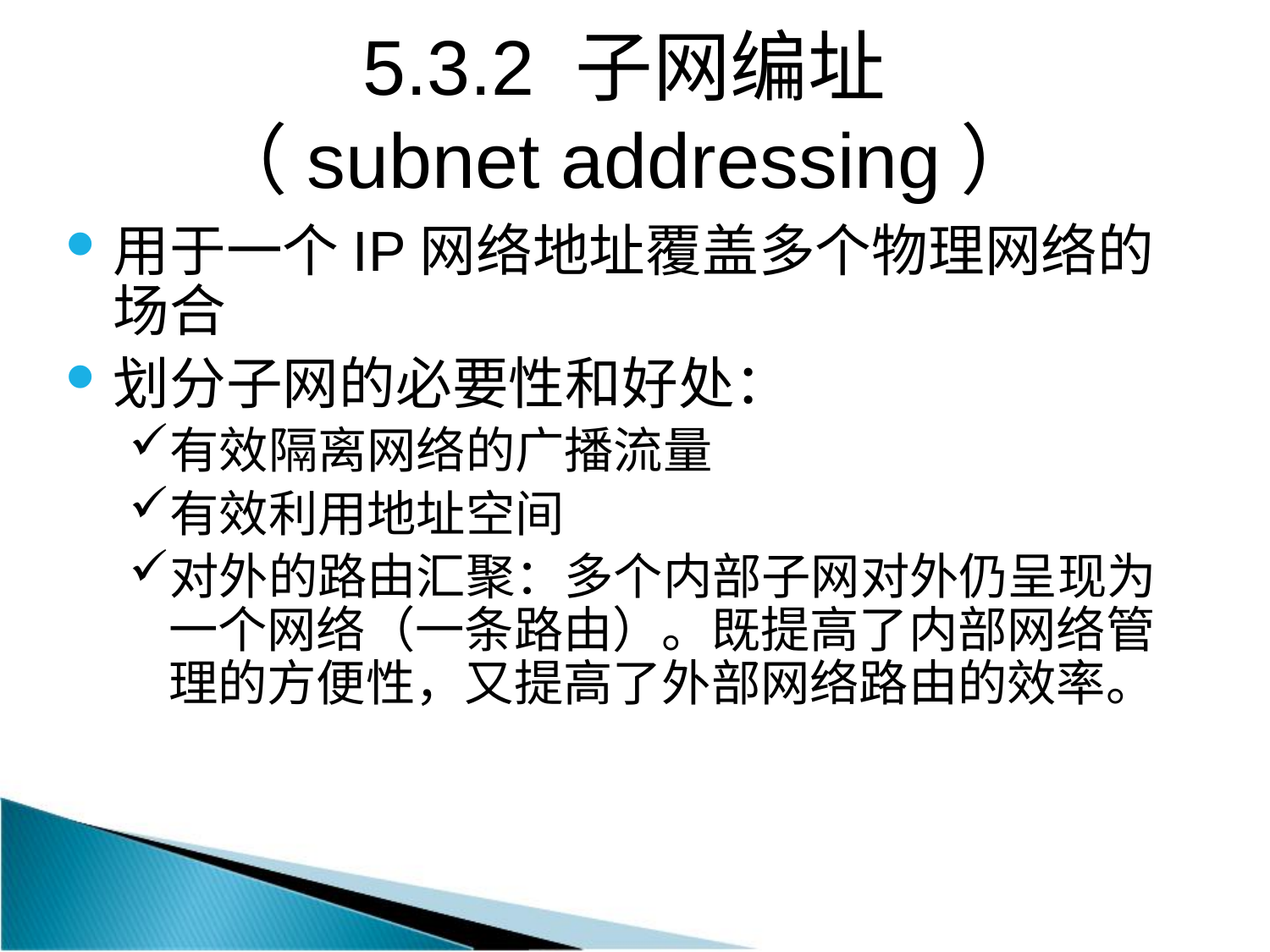

# 5.3.2 子网编址 （subnet addressing）
用于一个IP网络地址覆盖多个物理网络的场合
划分子网的必要性和好处：
有效隔离网络的广播流量
有效利用地址空间
对外的路由汇聚：多个内部子网对外仍呈现为一个网络（一条路由）。既提高了内部网络管理的方便性，又提高了外部网络路由的效率。